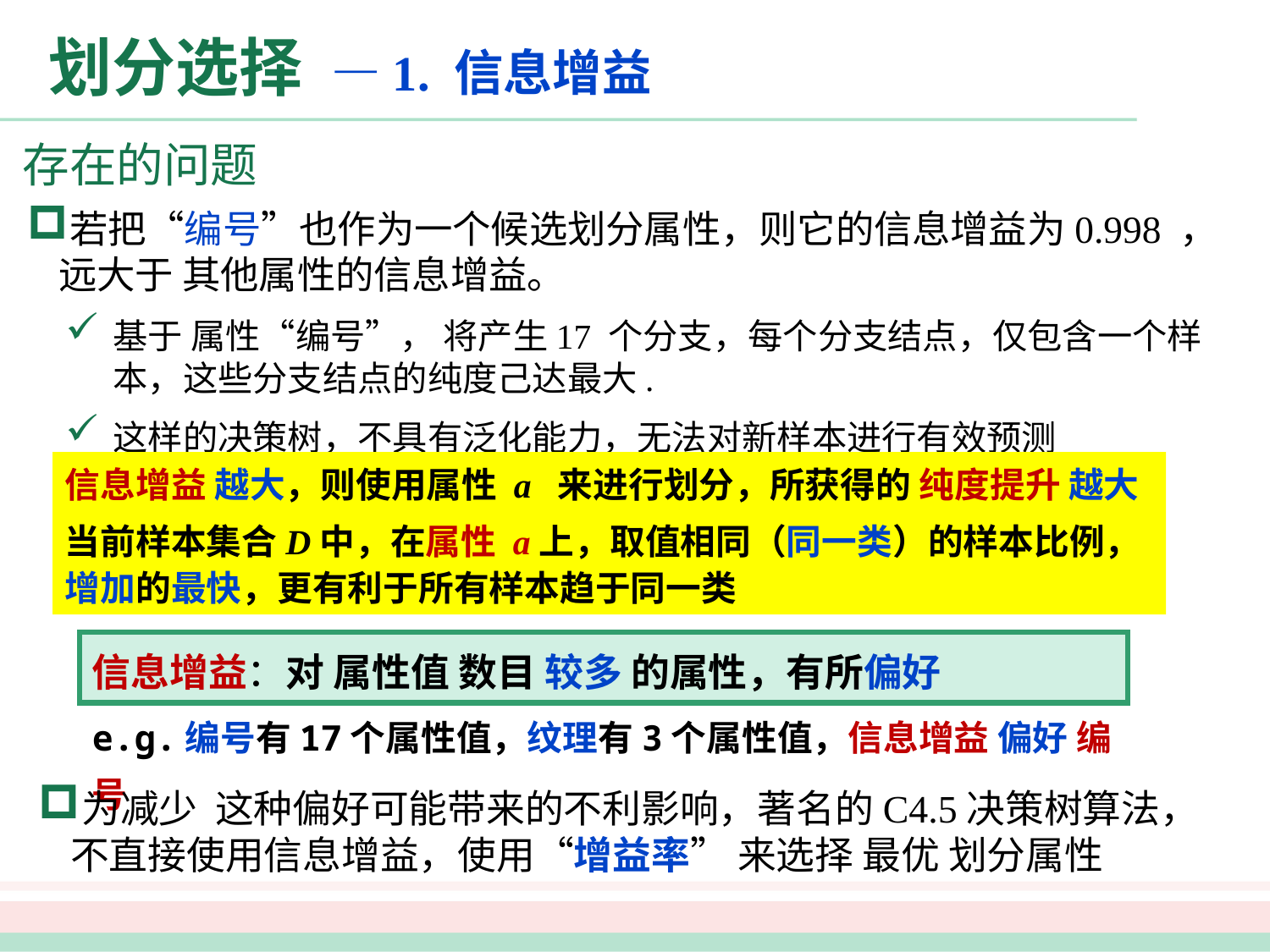

# 划分选择  —1. 信息增益
存在的问题
若把“编号”也作为一个候选划分属性，则它的信息增益为0.998 ，远大于 其他属性的信息增益。
基于 属性“编号”， 将产生17 个分支，每个分支结点，仅包含一个样本，这些分支结点的纯度己达最大.
这样的决策树，不具有泛化能力，无法对新样本进行有效预测
信息增益 越大，则使用属性 a  来进行划分，所获得的 纯度提升 越大
当前样本集合D中，在属性 a上，取值相同（同一类）的样本比例，增加的最快，更有利于所有样本趋于同一类
信息增益：对 属性值 数目 较多 的属性，有所偏好
e.g.编号有17个属性值，纹理有3个属性值，信息增益 偏好 编号
为减少  这种偏好可能带来的不利影响，著名的C4.5决策树算法，不直接使用信息增益，使用“增益率” 来选择 最优 划分属性